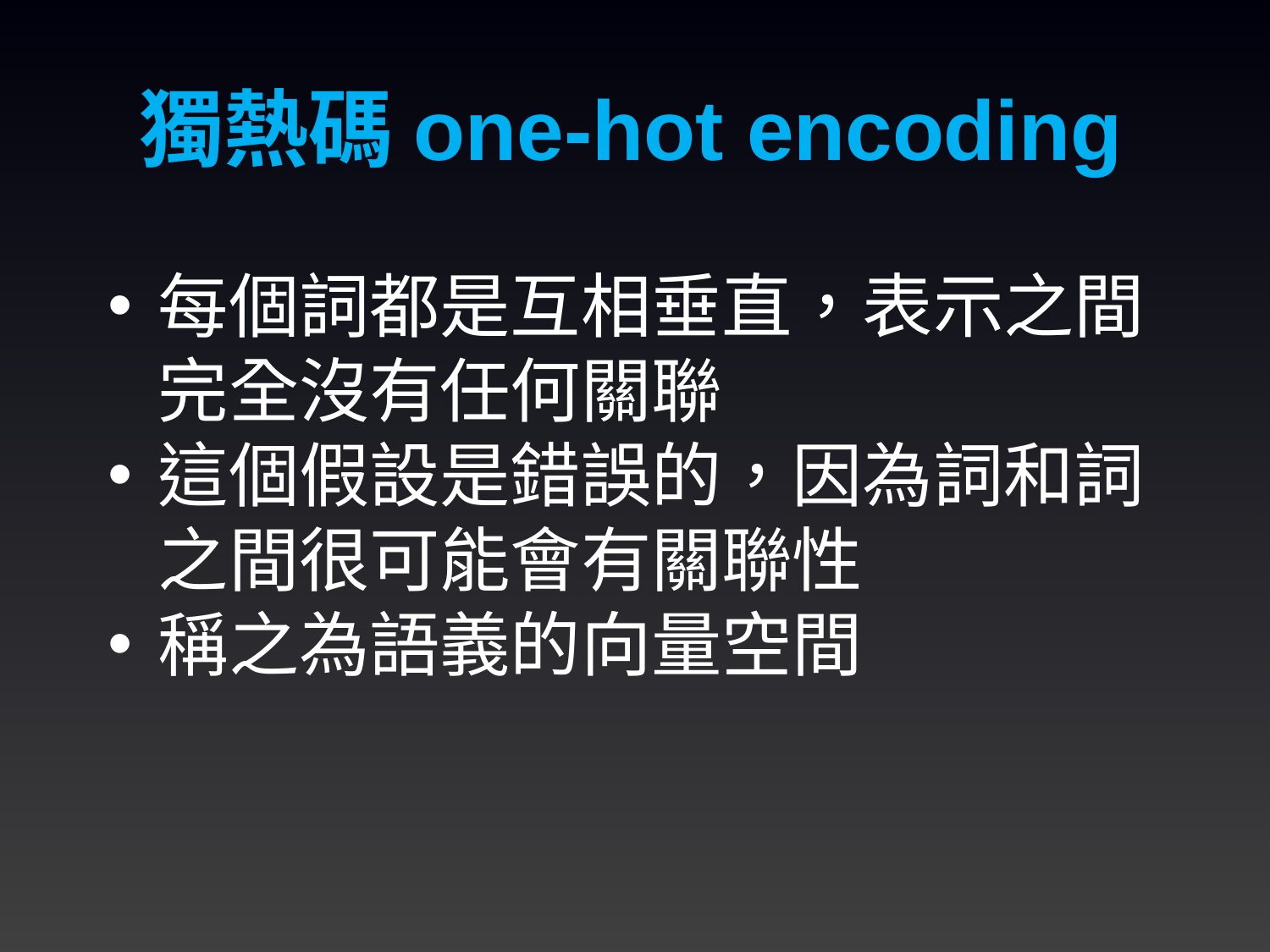

獨熱碼one-hot encoding
每個詞都是互相垂直，表示之間完全沒有任何關聯
這個假設是錯誤的，因為詞和詞之間很可能會有關聯性
稱之為語義的向量空間